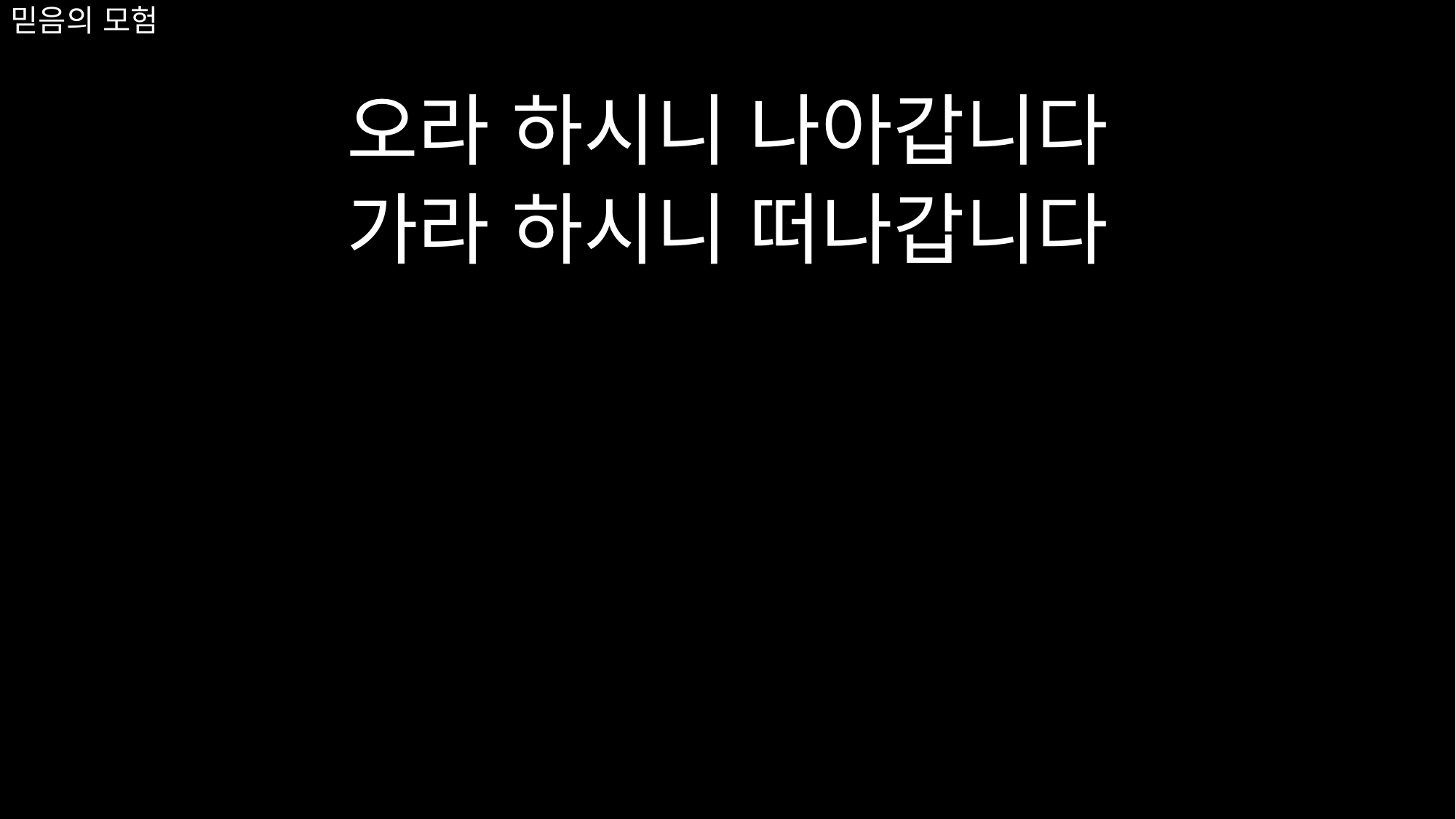

오라 하시니 나아갑니다
가라 하시니 떠나갑니다

# 믿음의 모험